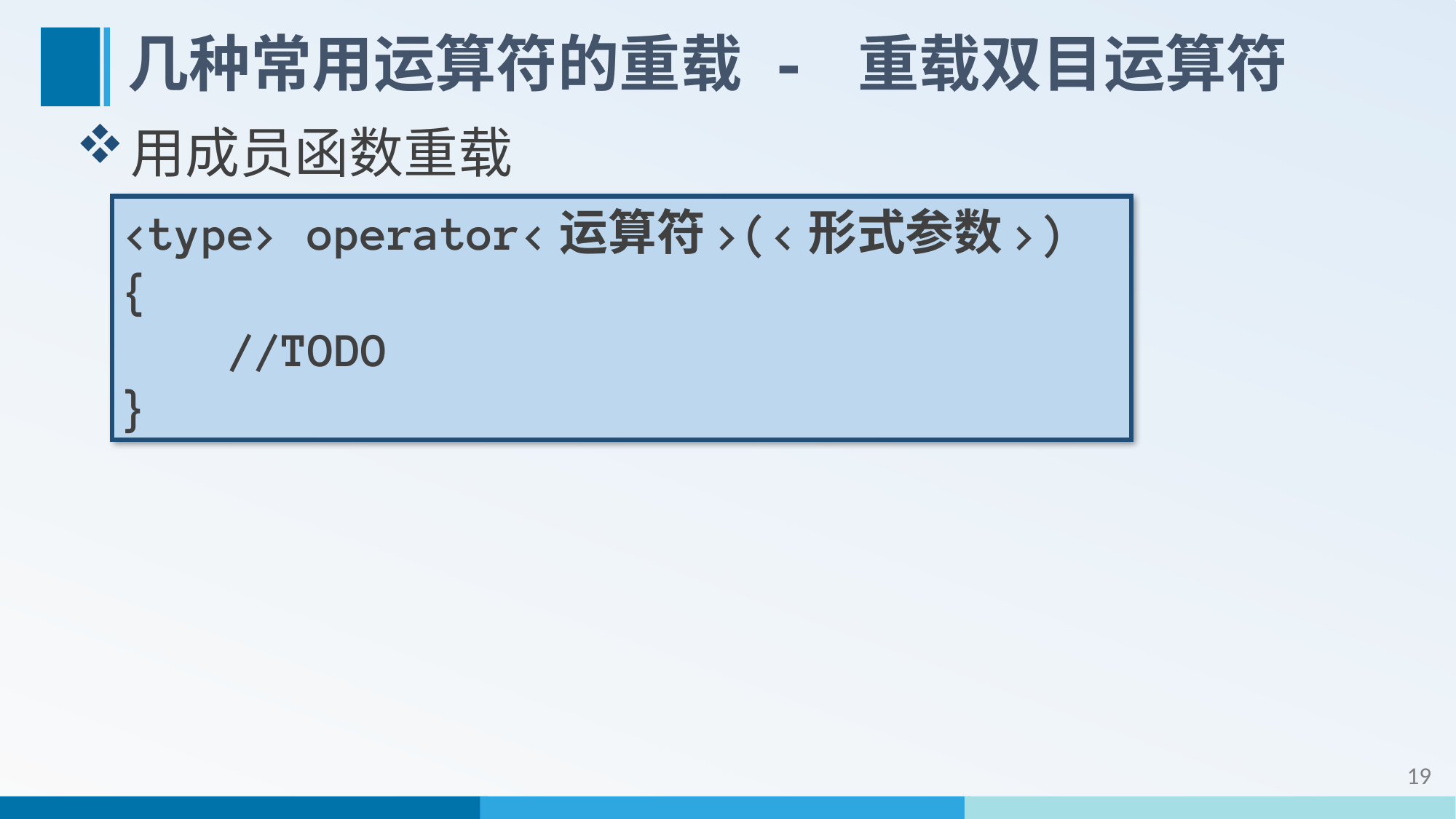

# 几种常用运算符的重载 - 重载双目运算符
用成员函数重载
<type> operator<运算符>(<形式参数>)
{
    //TODO
}